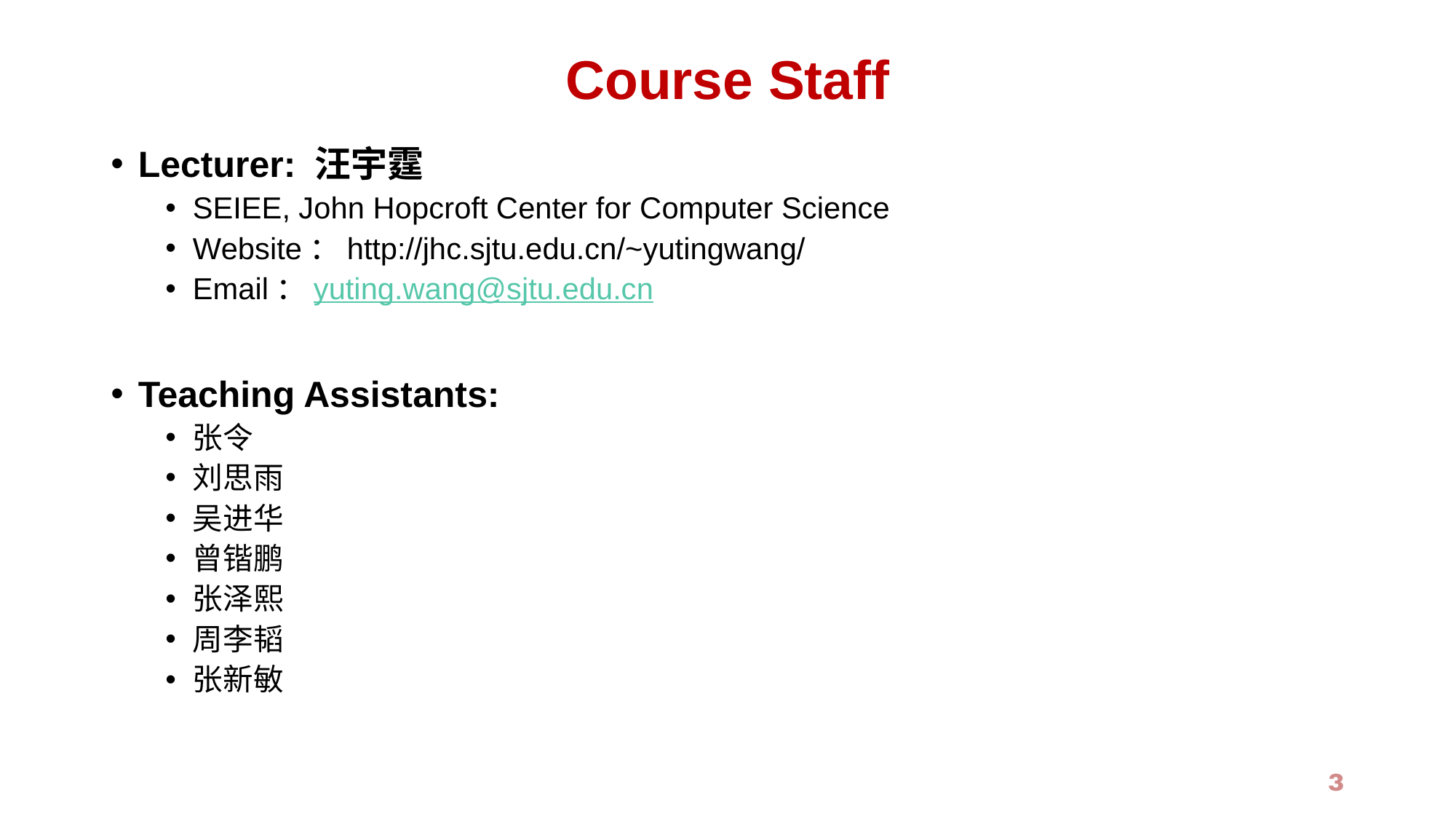

# Course Staff
Lecturer: 汪宇霆
SEIEE, John Hopcroft Center for Computer Science
Website：http://jhc.sjtu.edu.cn/~yutingwang/
Email：yuting.wang@sjtu.edu.cn

Teaching Assistants:
张令
刘思雨
吴进华
曾锴鹏
张泽熙
周李韬
张新敏
3